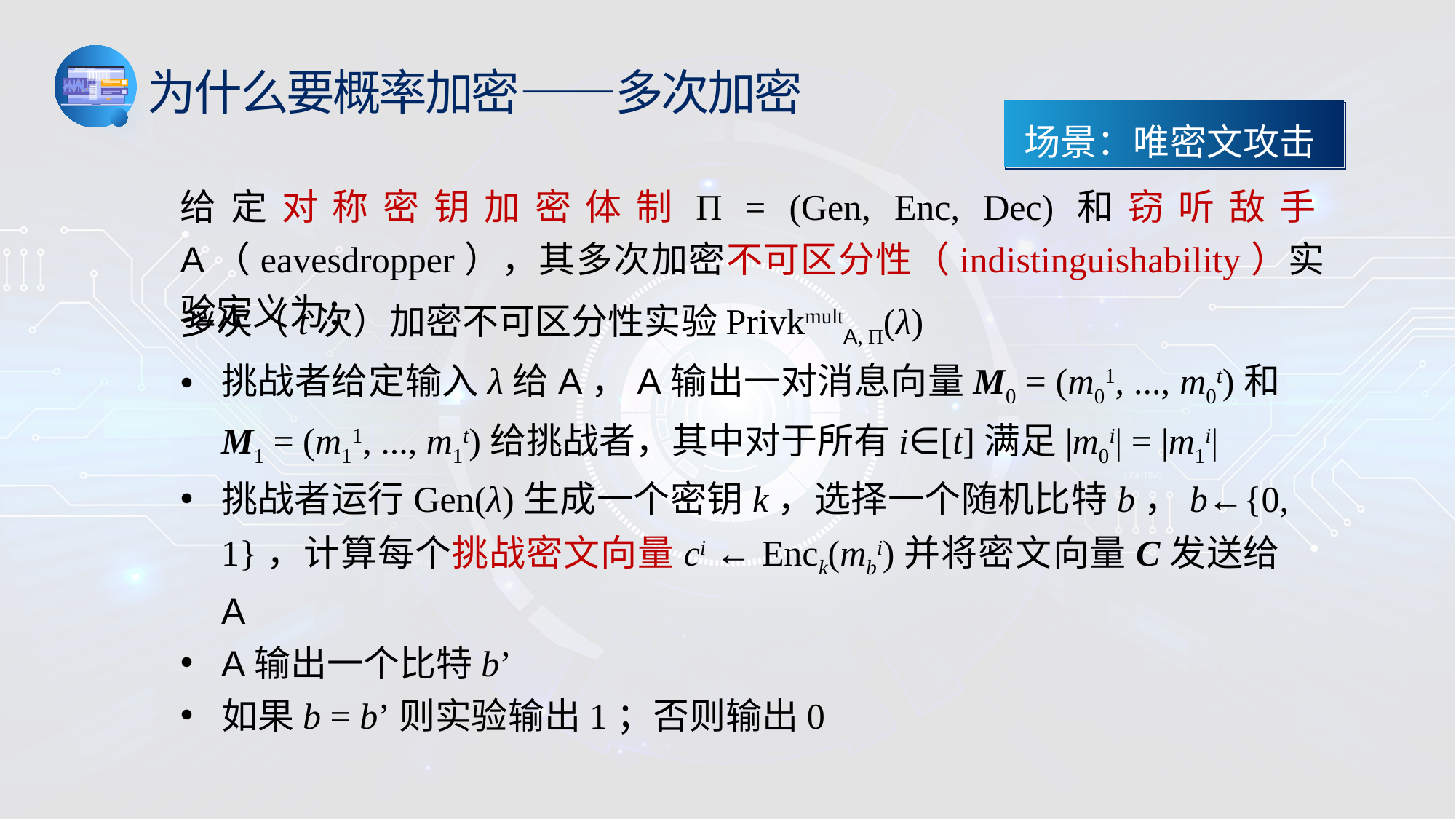

为什么要概率加密——多次加密

场景：唯密文攻击
给定对称密钥加密体制Π = (Gen, Enc, Dec)和窃听敌手A（eavesdropper），其多次加密不可区分性（indistinguishability）实验定义为：
多次（t次）加密不可区分性实验PrivkmultA, Π(λ)
挑战者给定输入λ给A，A输出一对消息向量M0 = (m01, ..., m0t)和M1 = (m11, ..., m1t)给挑战者，其中对于所有i∈[t]满足|m0i| = |m1i|
挑战者运行Gen(λ)生成一个密钥k，选择一个随机比特b，b←{0, 1}，计算每个挑战密文向量ci ← Enck(mbi)并将密文向量C发送给A
A输出一个比特b’
如果b = b’则实验输出1；否则输出0